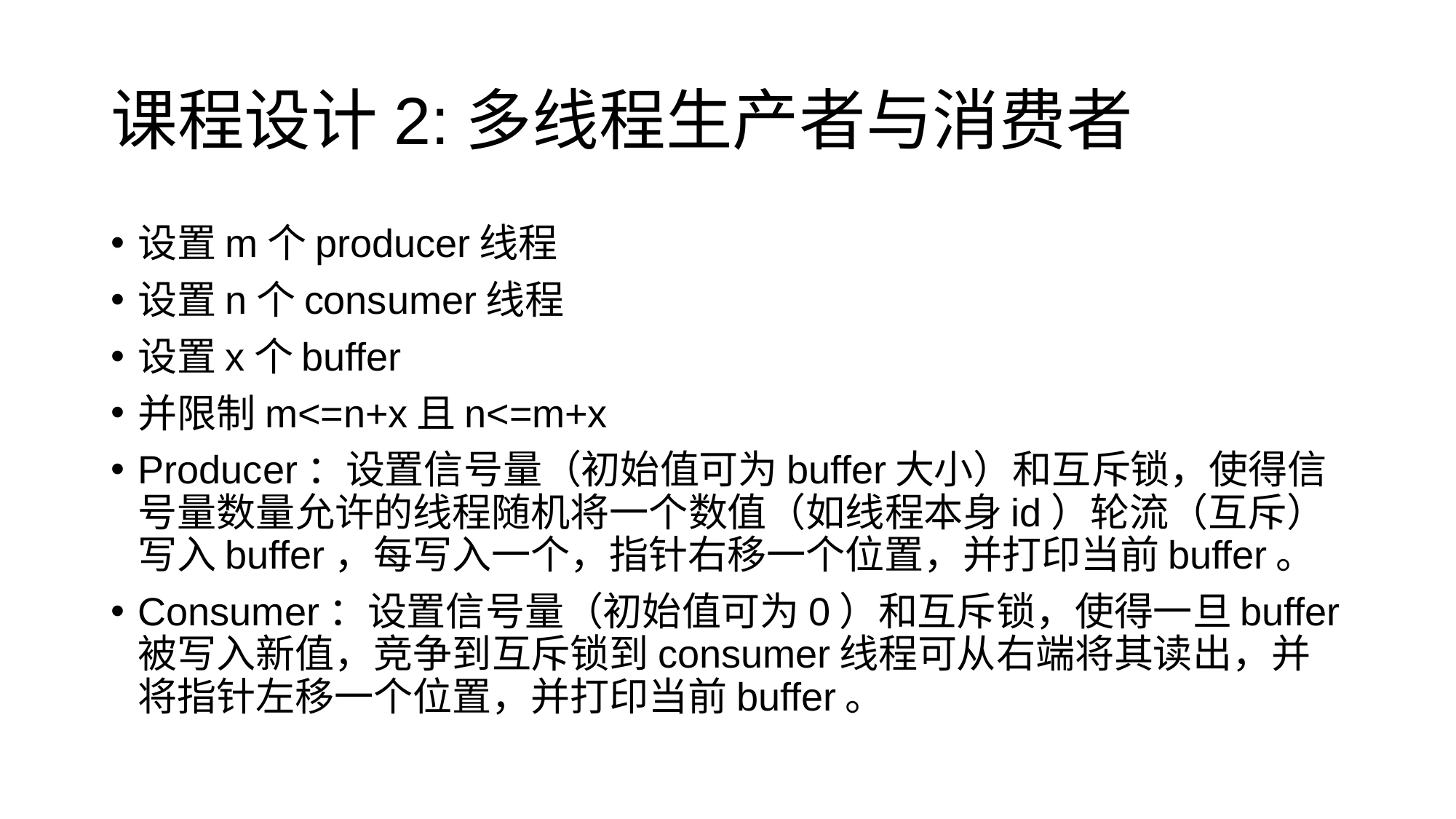

# 课程设计2:多线程生产者与消费者
设置m个producer线程
设置n个consumer线程
设置x个buffer
并限制m<=n+x且n<=m+x
Producer：设置信号量（初始值可为buffer大小）和互斥锁，使得信号量数量允许的线程随机将一个数值（如线程本身id）轮流（互斥）写入buffer，每写入一个，指针右移一个位置，并打印当前buffer。
Consumer：设置信号量（初始值可为0）和互斥锁，使得一旦buffer被写入新值，竞争到互斥锁到consumer线程可从右端将其读出，并将指针左移一个位置，并打印当前buffer。